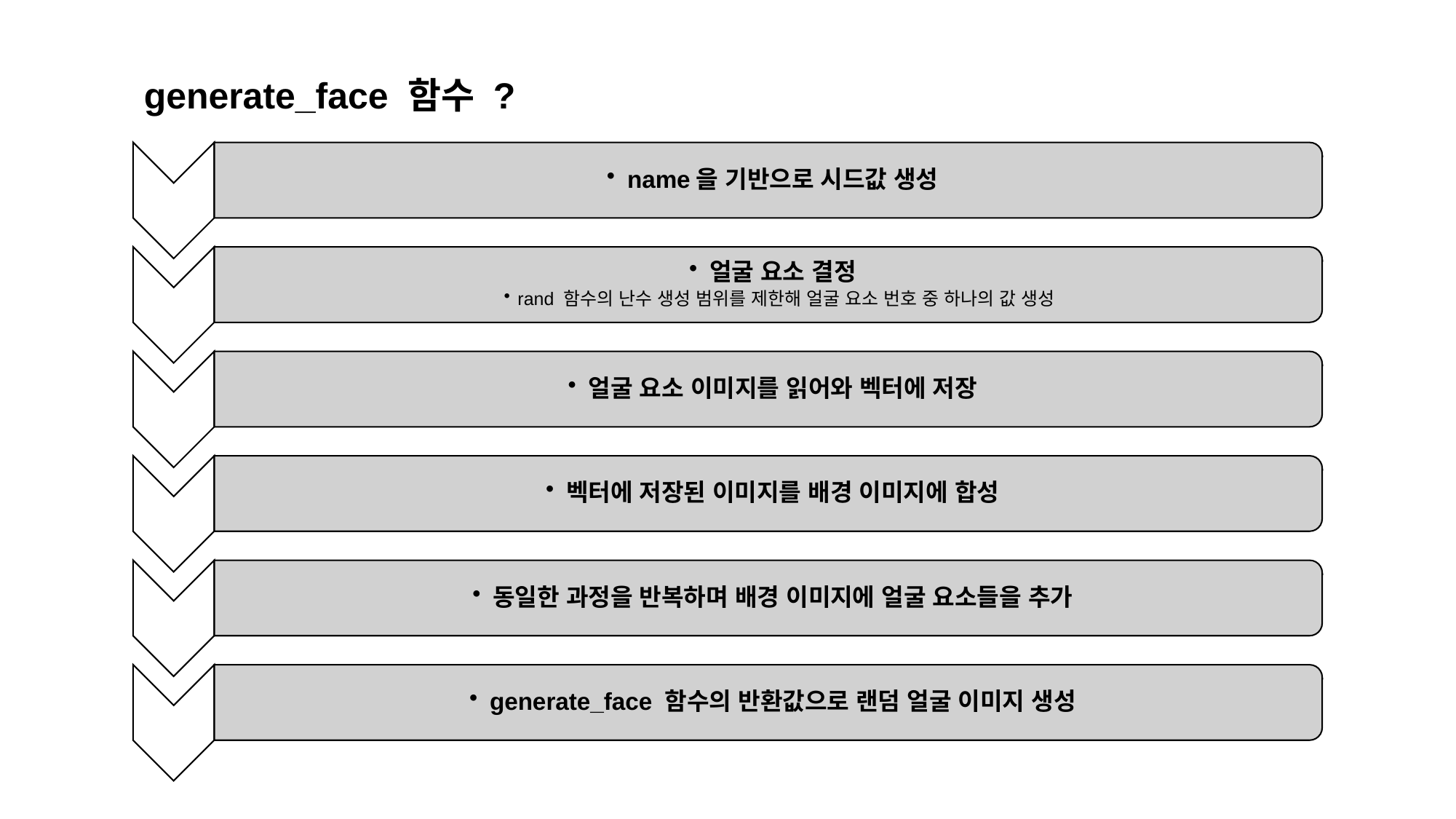

generate_face 함수 ?

name을 기반으로 시드값 생성

얼굴 요소 결정
rand 함수의 난수 생성 범위를 제한해 얼굴 요소 번호 중 하나의 값 생성

얼굴 요소 이미지를 읽어와 벡터에 저장

벡터에 저장된 이미지를 배경 이미지에 합성

동일한 과정을 반복하며 배경 이미지에 얼굴 요소들을 추가

generate_face 함수의 반환값으로 랜덤 얼굴 이미지 생성